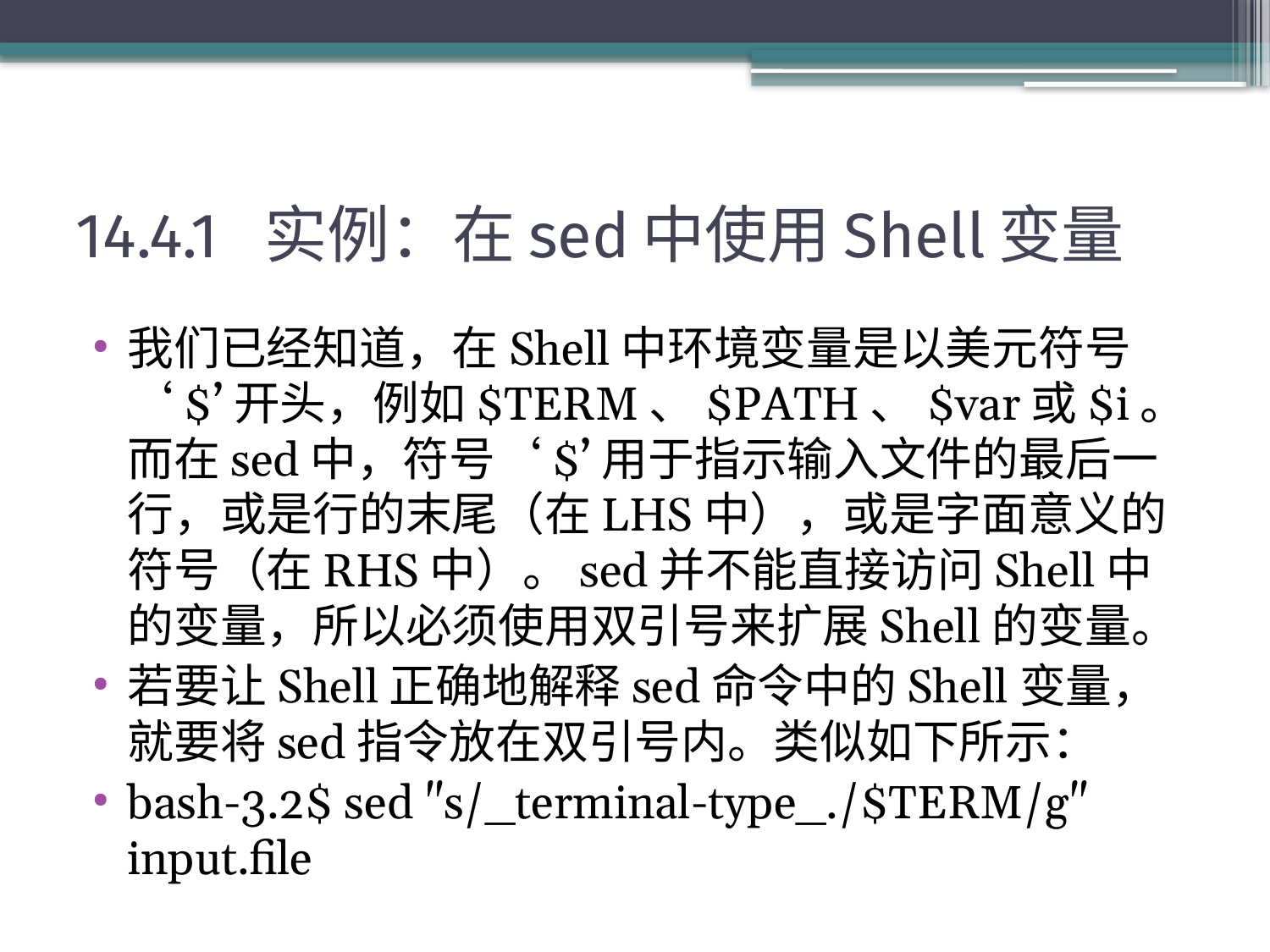

# 14.4.1  实例：在sed中使用Shell变量
我们已经知道，在Shell中环境变量是以美元符号‘$’开头，例如$TERM、$PATH、$var或$i。而在sed中，符号‘$’用于指示输入文件的最后一行，或是行的末尾（在LHS中），或是字面意义的符号（在RHS中）。sed并不能直接访问Shell中的变量，所以必须使用双引号来扩展Shell的变量。
若要让Shell正确地解释sed命令中的Shell变量，就要将sed指令放在双引号内。类似如下所示：
bash-3.2$ sed "s/_terminal-type_./$TERM/g" input.file